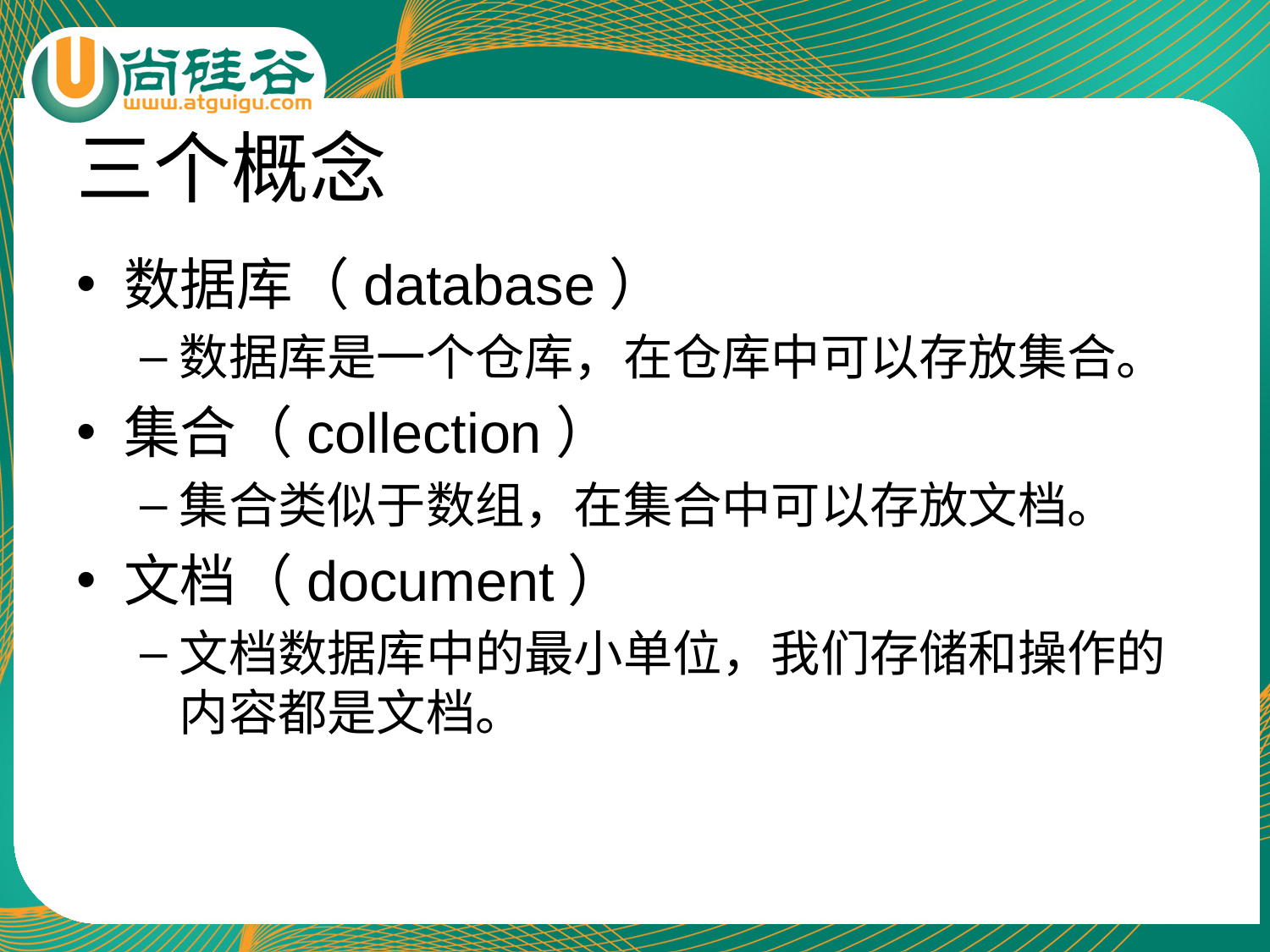

# 三个概念
数据库（database）
数据库是一个仓库，在仓库中可以存放集合。
集合（collection）
集合类似于数组，在集合中可以存放文档。
文档（document）
文档数据库中的最小单位，我们存储和操作的内容都是文档。